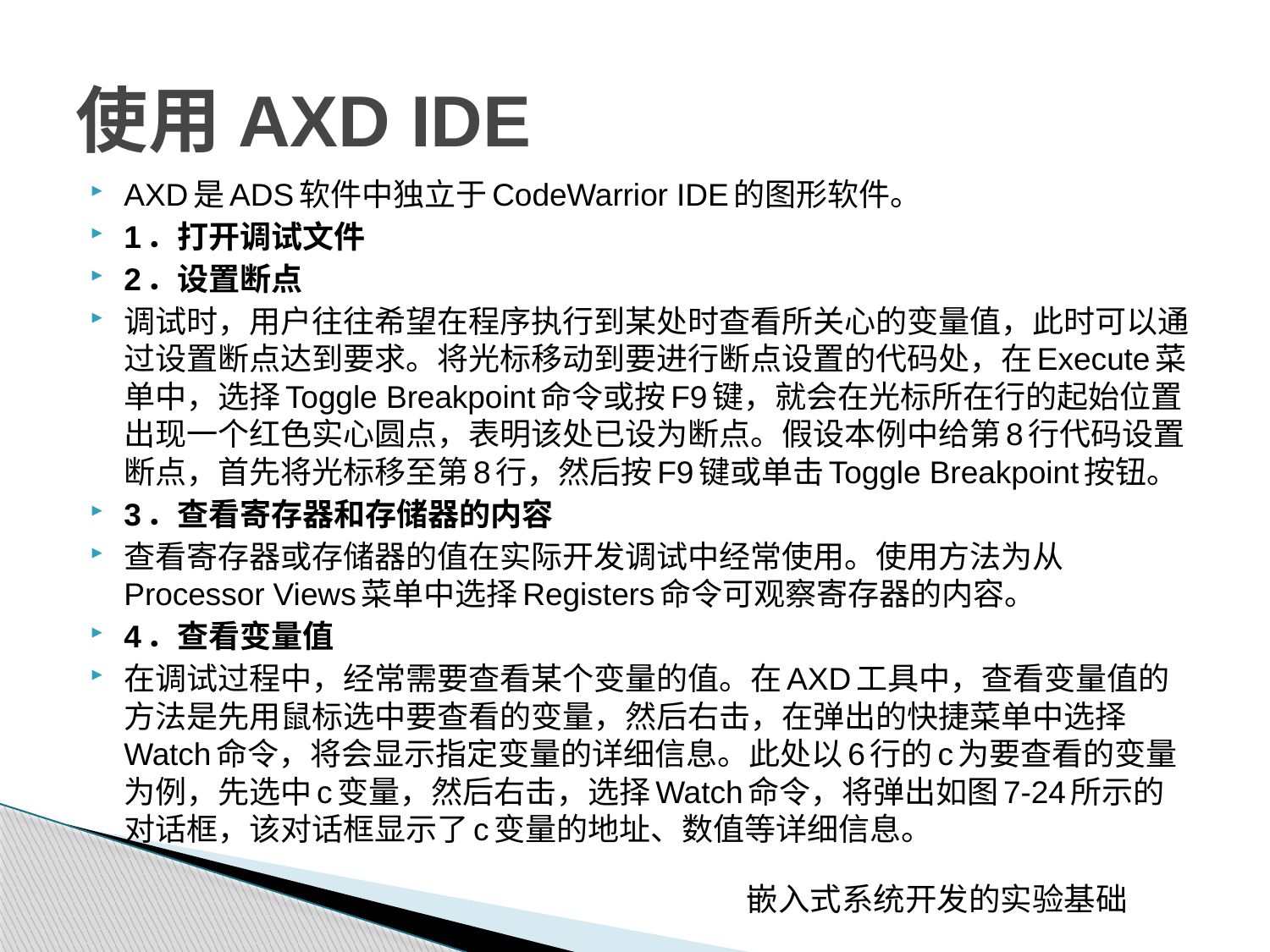

# 使用AXD IDE
AXD是ADS软件中独立于CodeWarrior IDE的图形软件。
1．打开调试文件
2．设置断点
调试时，用户往往希望在程序执行到某处时查看所关心的变量值，此时可以通过设置断点达到要求。将光标移动到要进行断点设置的代码处，在Execute菜单中，选择Toggle Breakpoint命令或按F9键，就会在光标所在行的起始位置出现一个红色实心圆点，表明该处已设为断点。假设本例中给第8行代码设置断点，首先将光标移至第8行，然后按F9键或单击Toggle Breakpoint按钮。
3．查看寄存器和存储器的内容
查看寄存器或存储器的值在实际开发调试中经常使用。使用方法为从Processor Views菜单中选择Registers命令可观察寄存器的内容。
4．查看变量值
在调试过程中，经常需要查看某个变量的值。在AXD工具中，查看变量值的方法是先用鼠标选中要查看的变量，然后右击，在弹出的快捷菜单中选择Watch命令，将会显示指定变量的详细信息。此处以6行的c为要查看的变量为例，先选中c变量，然后右击，选择Watch命令，将弹出如图7-24所示的对话框，该对话框显示了c变量的地址、数值等详细信息。
嵌入式系统开发的实验基础